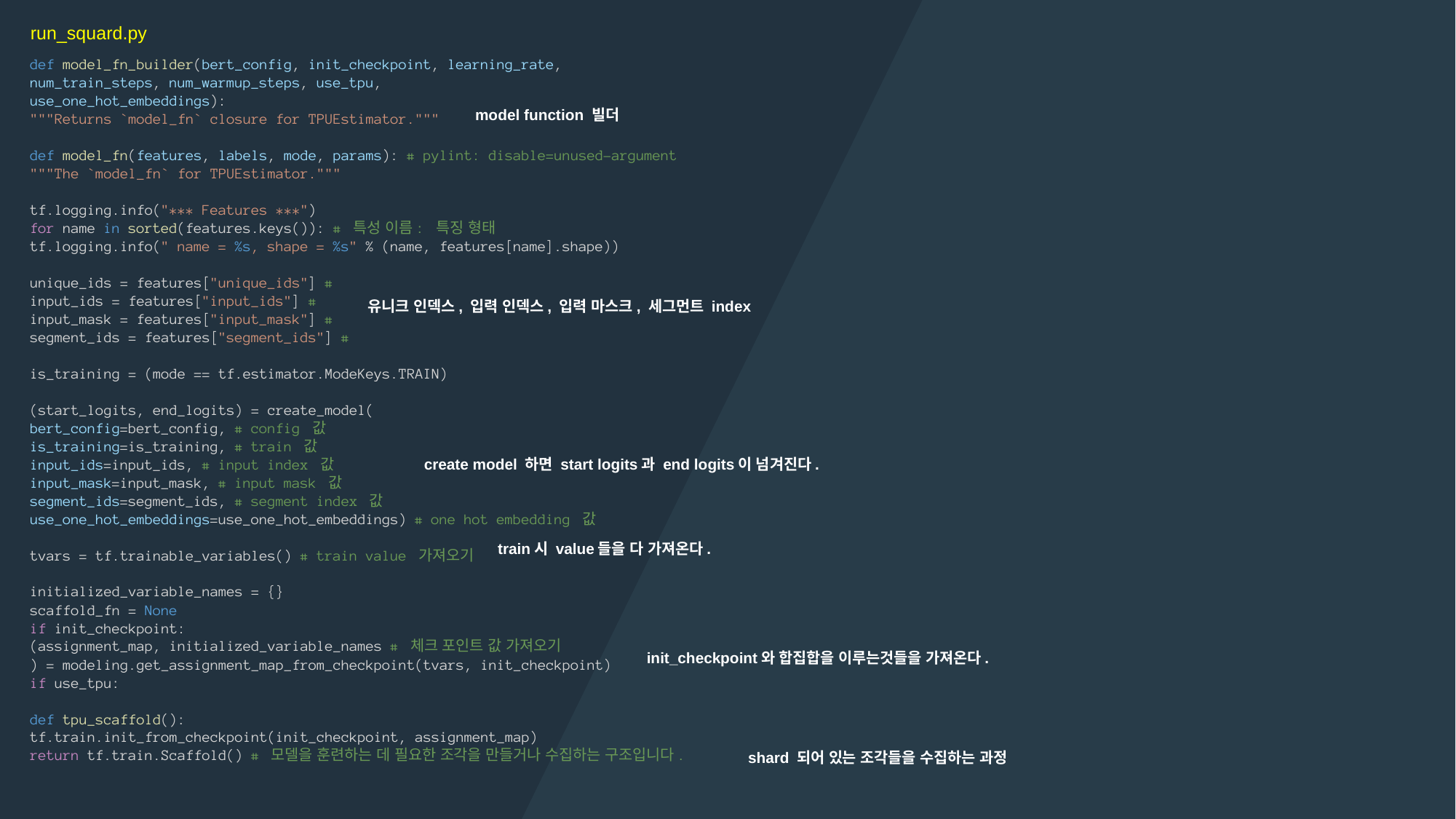

run_squard.py
def model_fn_builder(bert_config, init_checkpoint, learning_rate,
num_train_steps, num_warmup_steps, use_tpu,
use_one_hot_embeddings):
"""Returns `model_fn` closure for TPUEstimator."""
def model_fn(features, labels, mode, params): # pylint: disable=unused-argument
"""The `model_fn` for TPUEstimator."""
tf.logging.info("*** Features ***")
for name in sorted(features.keys()): # 특성 이름: 특징 형태
tf.logging.info(" name = %s, shape = %s" % (name, features[name].shape))
unique_ids = features["unique_ids"] #
input_ids = features["input_ids"] #
input_mask = features["input_mask"] #
segment_ids = features["segment_ids"] #
is_training = (mode == tf.estimator.ModeKeys.TRAIN)
(start_logits, end_logits) = create_model(
bert_config=bert_config, # config 값
is_training=is_training, # train 값
input_ids=input_ids, # input index 값
input_mask=input_mask, # input mask 값
segment_ids=segment_ids, # segment index 값
use_one_hot_embeddings=use_one_hot_embeddings) # one hot embedding 값
tvars = tf.trainable_variables() # train value 가져오기
initialized_variable_names = {}
scaffold_fn = None
if init_checkpoint:
(assignment_map, initialized_variable_names # 체크 포인트 값 가져오기
) = modeling.get_assignment_map_from_checkpoint(tvars, init_checkpoint)
if use_tpu:
def tpu_scaffold():
tf.train.init_from_checkpoint(init_checkpoint, assignment_map)
return tf.train.Scaffold() # 모델을 훈련하는 데 필요한 조각을 만들거나 수집하는 구조입니다.
model function 빌더
유니크 인덱스, 입력 인덱스, 입력 마스크, 세그먼트 index

create model 하면 start logits과 end logits이 넘겨진다.
train시 value들을 다 가져온다.
init_checkpoint와 합집합을 이루는것들을 가져온다.
shard 되어 있는 조각들을 수집하는 과정